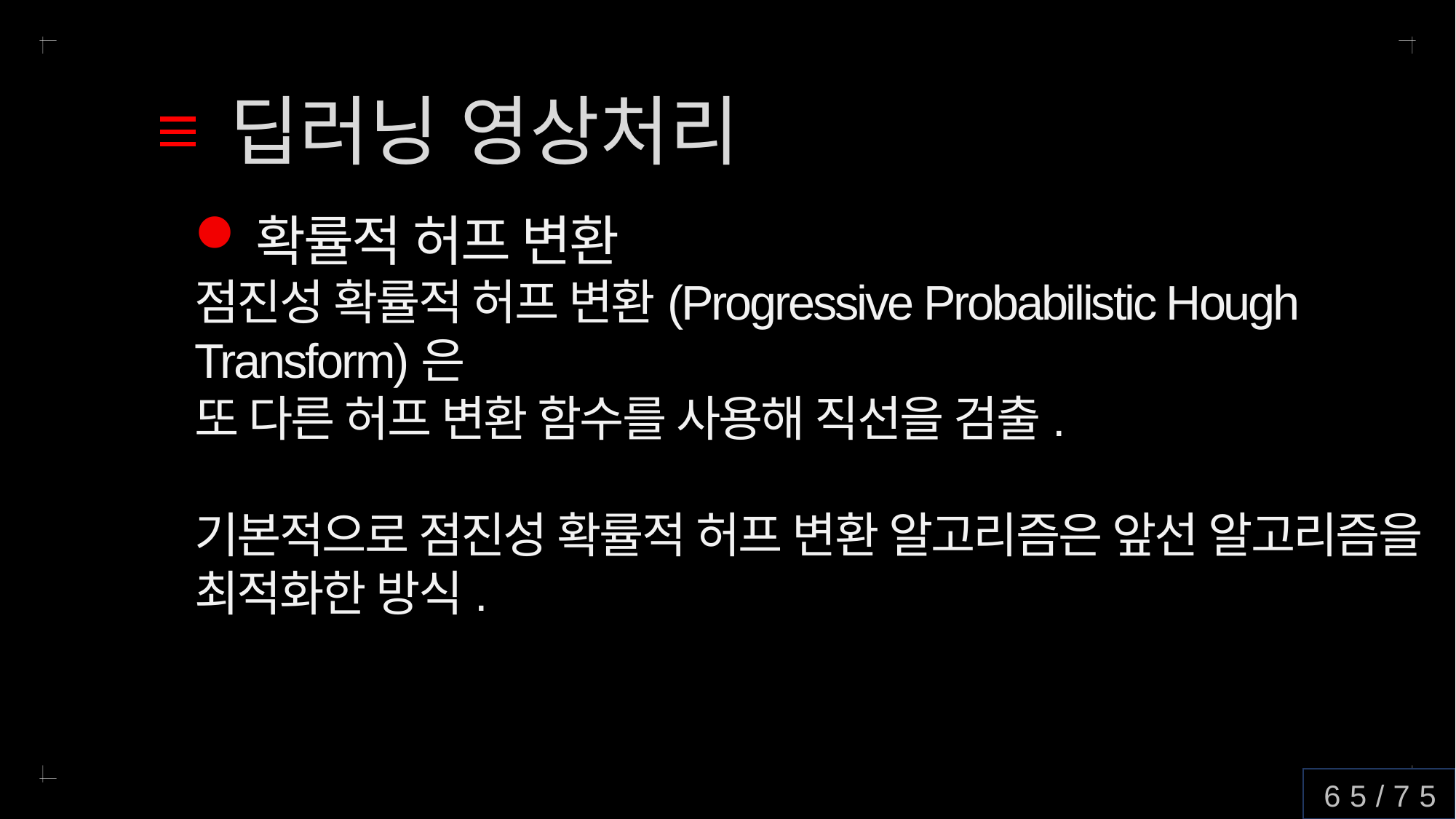

딥러닝 영상처리
확률적 허프 변환
점진성 확률적 허프 변환(Progressive Probabilistic Hough Transform)은
또 다른 허프 변환 함수를 사용해 직선을 검출.

기본적으로 점진성 확률적 허프 변환 알고리즘은 앞선 알고리즘을 최적화한 방식.

linesP = cv.HoughLinesP(dst, 1, np.pi / 180, 30, None, 50, 10)

65/75
53/59